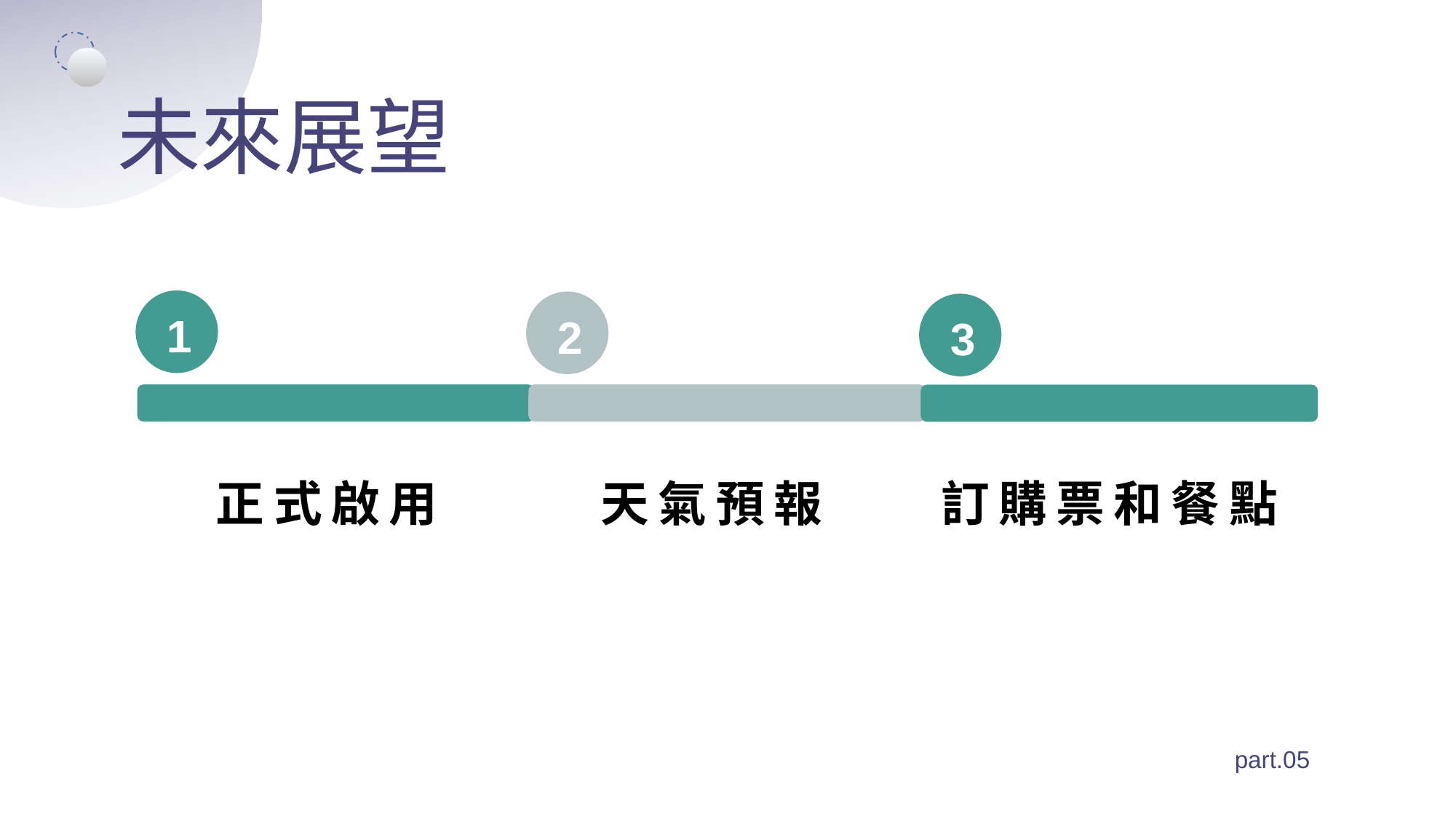

未來展望

1

2

3

正式啟用
天氣預報
訂購票和餐點
part.05